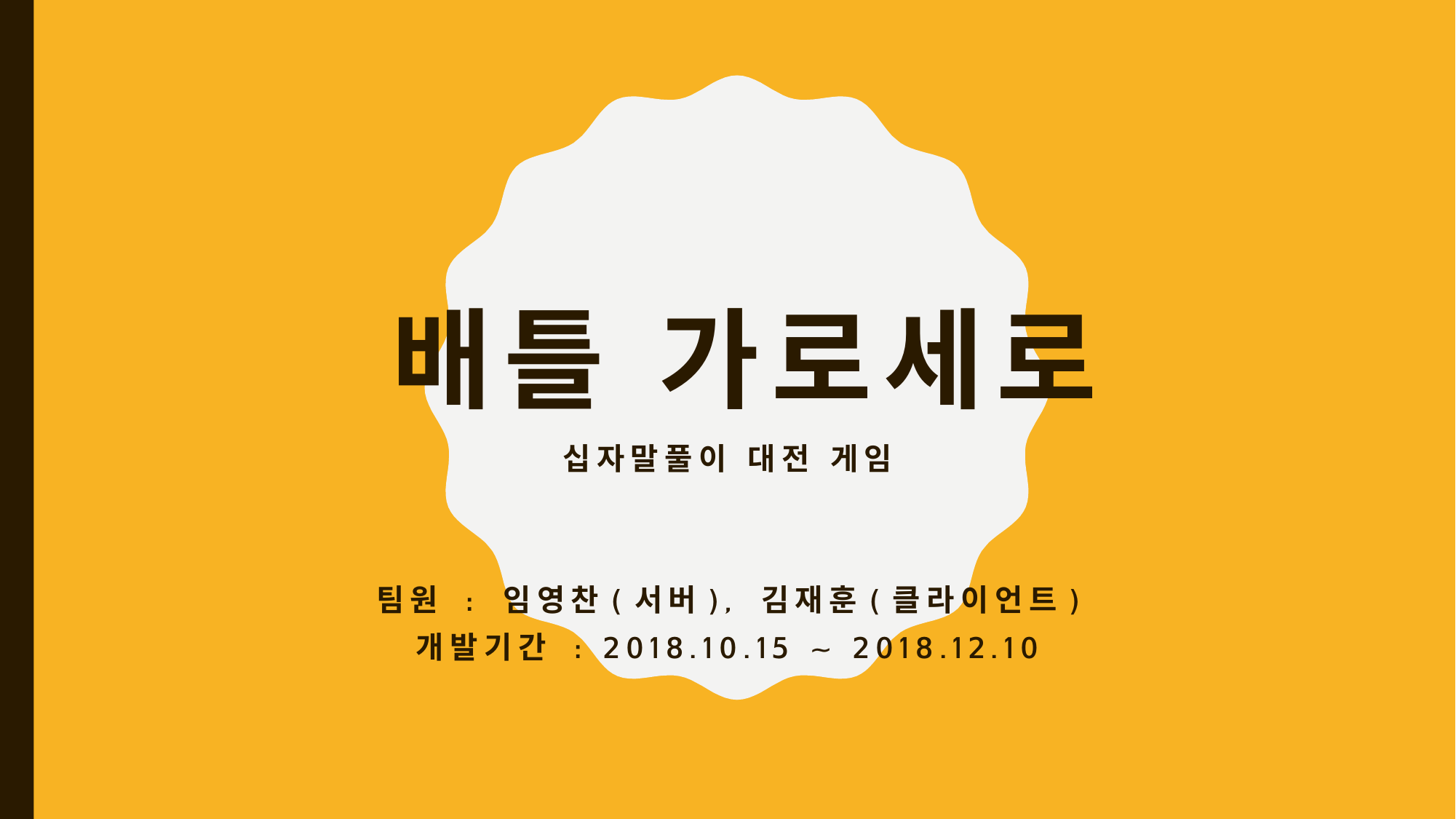

# 배틀 가로세로
십자말풀이 대전 게임

팀원 : 임영찬(서버), 김재훈(클라이언트)
개발기간 : 2018.10.15 ~ 2018.12.10